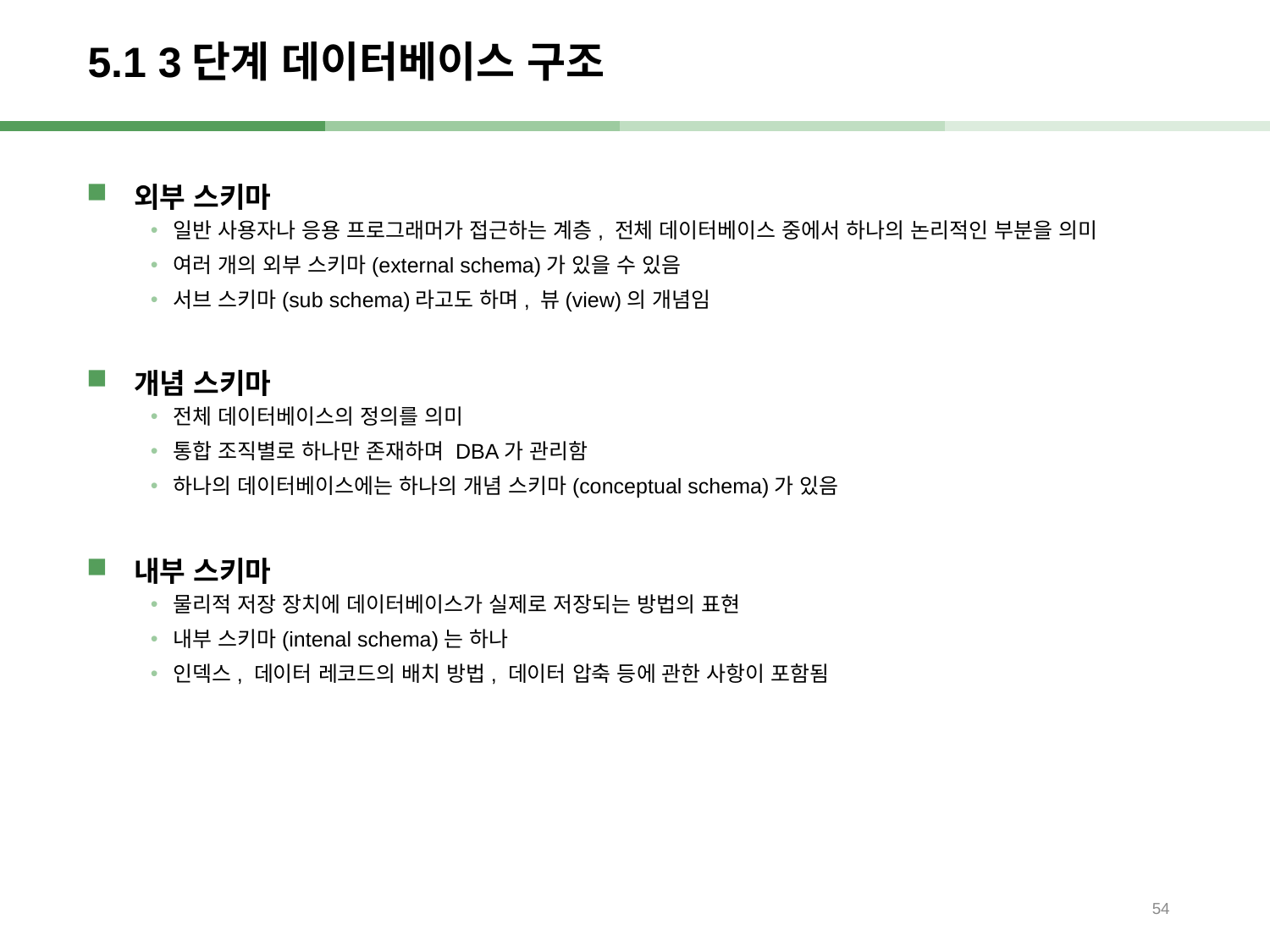

# 5.1 3단계 데이터베이스 구조
외부 스키마
일반 사용자나 응용 프로그래머가 접근하는 계층, 전체 데이터베이스 중에서 하나의 논리적인 부분을 의미
여러 개의 외부 스키마(external schema)가 있을 수 있음
서브 스키마(sub schema)라고도 하며, 뷰(view)의 개념임

개념 스키마
전체 데이터베이스의 정의를 의미
통합 조직별로 하나만 존재하며 DBA가 관리함
하나의 데이터베이스에는 하나의 개념 스키마(conceptual schema)가 있음

내부 스키마
물리적 저장 장치에 데이터베이스가 실제로 저장되는 방법의 표현
내부 스키마(intenal schema)는 하나
인덱스, 데이터 레코드의 배치 방법, 데이터 압축 등에 관한 사항이 포함됨

54